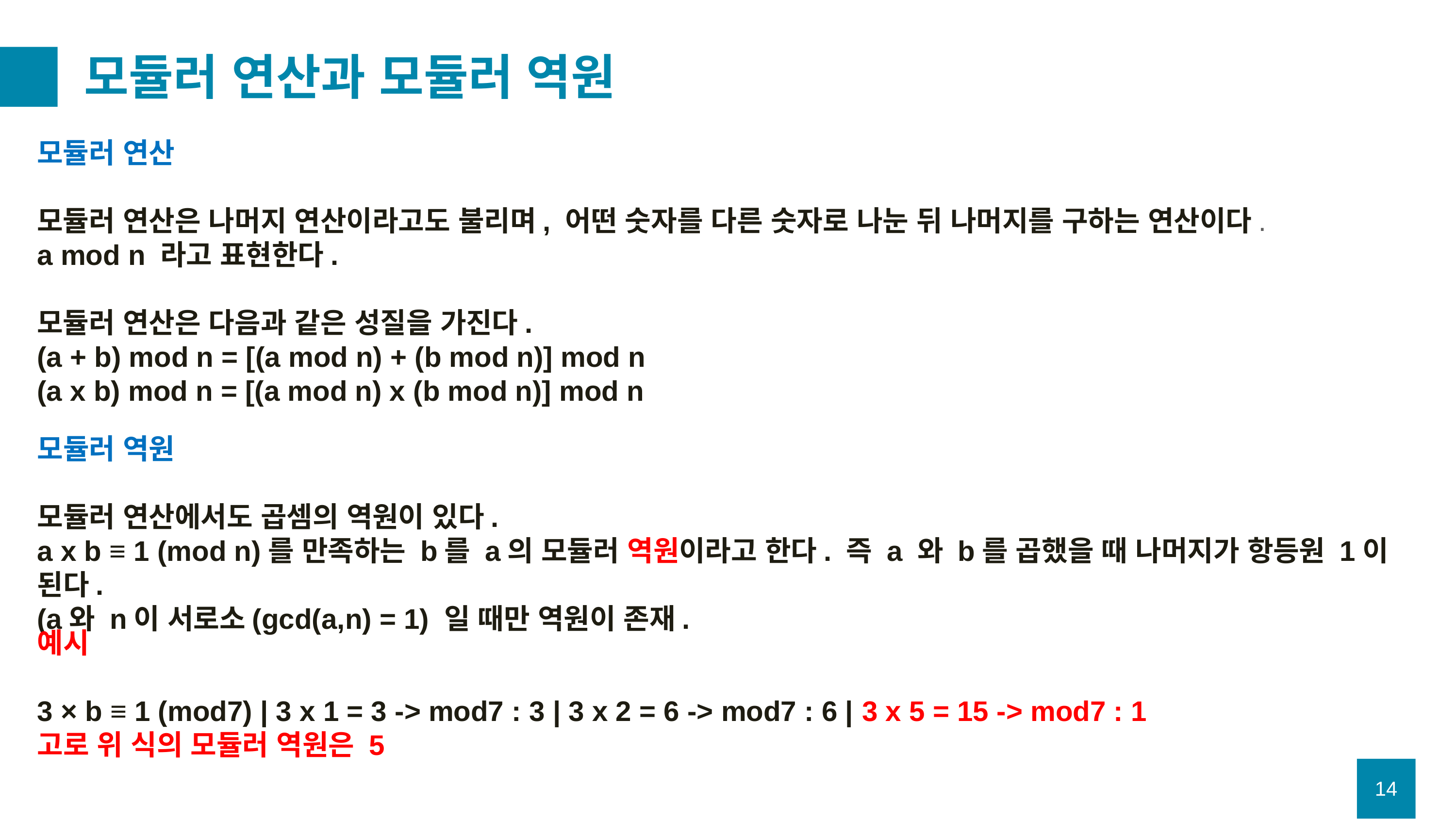

# 모듈러 연산과 모듈러 역원
모듈러 연산

모듈러 연산은 나머지 연산이라고도 불리며, 어떤 숫자를 다른 숫자로 나눈 뒤 나머지를 구하는 연산이다.
a mod n 라고 표현한다.

모듈러 연산은 다음과 같은 성질을 가진다.
(a + b) mod n = [(a mod n) + (b mod n)] mod n
(a x b) mod n = [(a mod n) x (b mod n)] mod n
모듈러 역원

모듈러 연산에서도 곱셈의 역원이 있다.
a x b ≡ 1 (mod n)를 만족하는 b를 a의 모듈러 역원이라고 한다. 즉 a 와 b를 곱했을 때 나머지가 항등원 1이 된다.
(a와 n이 서로소(gcd(a,n) = 1) 일 때만 역원이 존재.
예시

3 × b ≡ 1 (mod7) | 3 x 1 = 3 -> mod7 : 3 | 3 x 2 = 6 -> mod7 : 6 | 3 x 5 = 15 -> mod7 : 1
고로 위 식의 모듈러 역원은 5
14